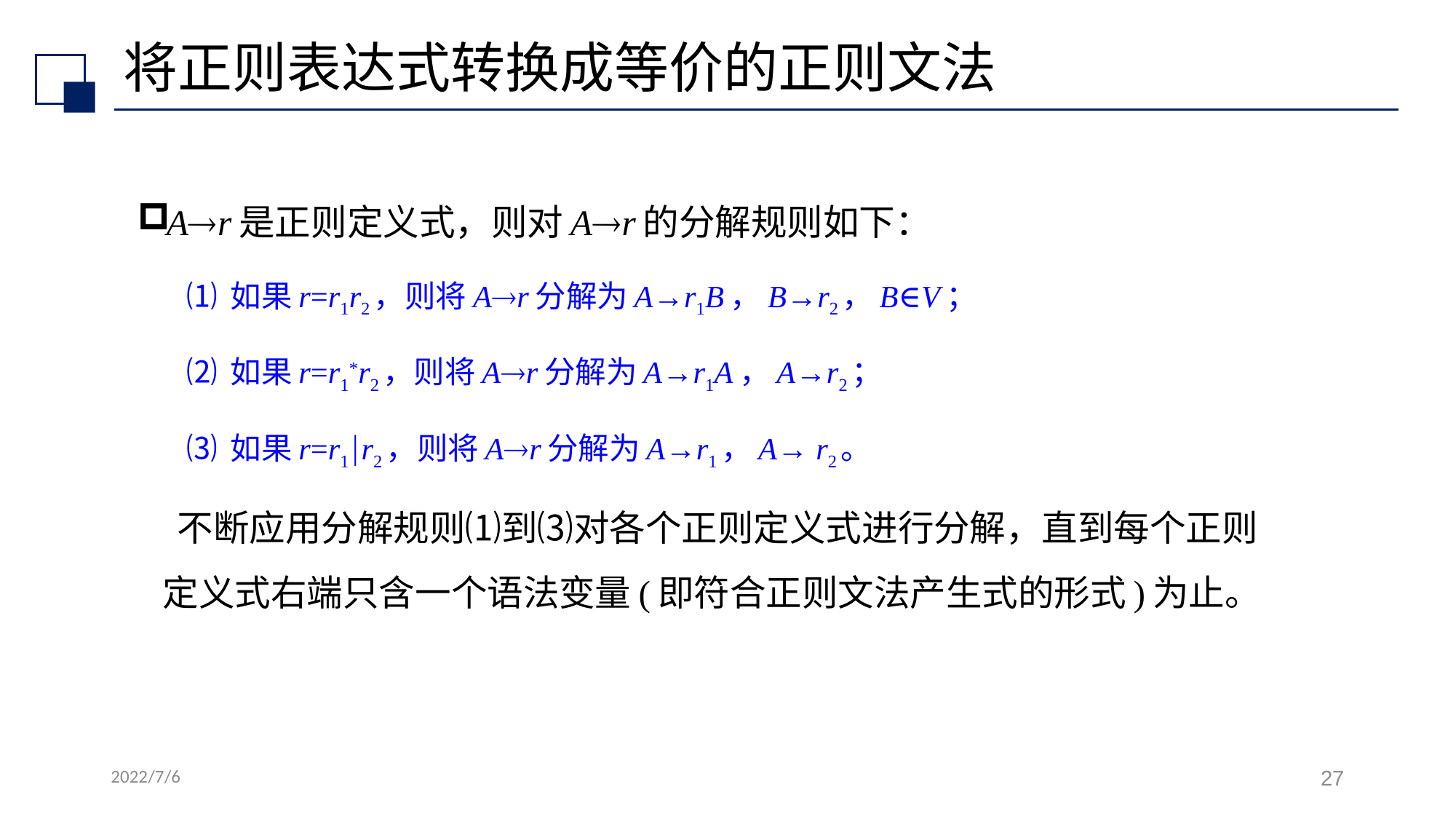

# 将正则表达式转换成等价的正则文法
A→r是正则定义式，则对A→r的分解规则如下：
       ⑴ 如果r=r1r2，则将A→r分解为A→r1B，B→r2，B∈V；
       ⑵ 如果r=r1*r2，则将A→r分解为A→r1A，A→r2；
       ⑶ 如果r=r1|r2，则将A→r分解为A→r1，A→ r2。
    不断应用分解规则⑴到⑶对各个正则定义式进行分解，直到每个正则定义式右端只含一个语法变量(即符合正则文法产生式的形式)为止。
2022/7/6
27